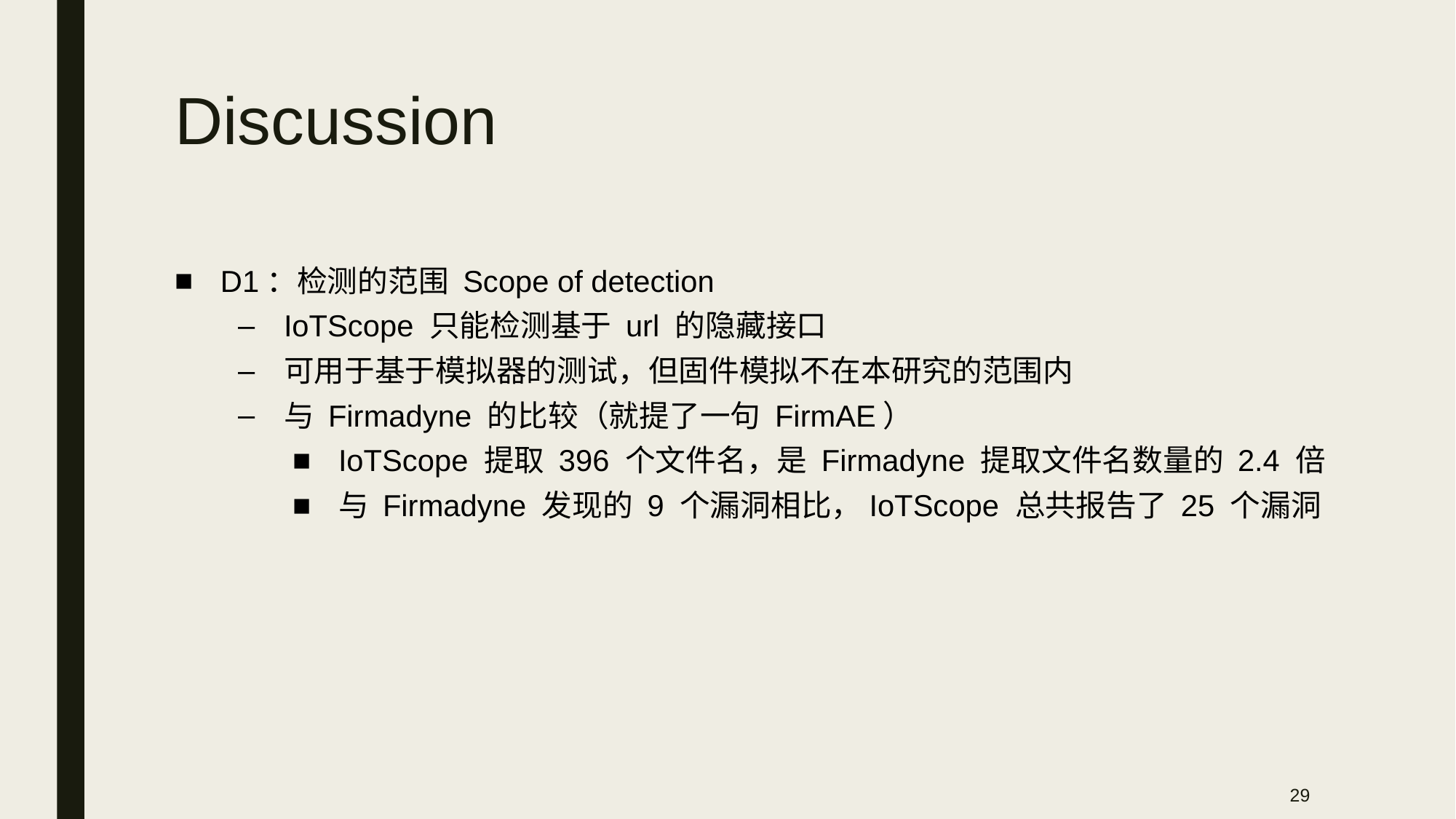

# Discussion
D1：检测的范围 Scope of detection
IoTScope 只能检测基于 url 的隐藏接口
可用于基于模拟器的测试，但固件模拟不在本研究的范围内
与 Firmadyne 的比较（就提了一句 FirmAE）
IoTScope 提取 396 个文件名，是 Firmadyne 提取文件名数量的 2.4 倍
与 Firmadyne 发现的 9 个漏洞相比，IoTScope 总共报告了 25 个漏洞
29